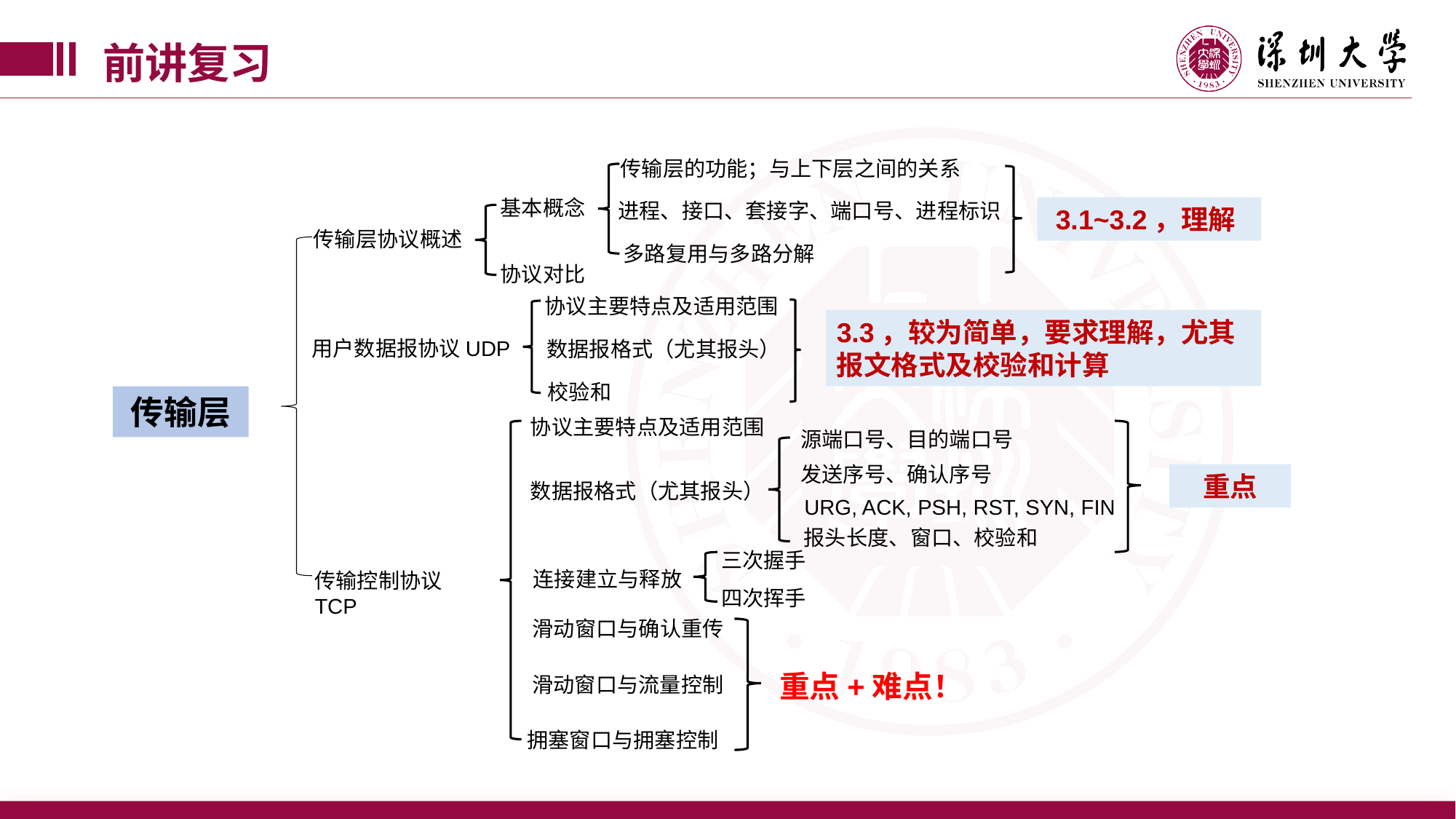

前讲复习

传输层的功能；与上下层之间的关系

进程、接口、套接字、端口号、进程标识
多路复用与多路分解

基本概念

传输层协议概述
协议对比
 3.1~3.2，理解

协议主要特点及适用范围

用户数据报协议UDP
数据报格式（尤其报头）
 校验和

3.3，较为简单，要求理解，尤其报文格式及校验和计算
传输层
协议主要特点及适用范围
数据报格式（尤其报头）

传输控制协议TCP
源端口号、目的端口号

发送序号、确认序号
URG, ACK, PSH, RST, SYN, FIN
报头长度、窗口、校验和
重点
三次握手

连接建立与释放
四次挥手
滑动窗口与确认重传

滑动窗口与流量控制
拥塞窗口与拥塞控制
重点+难点！